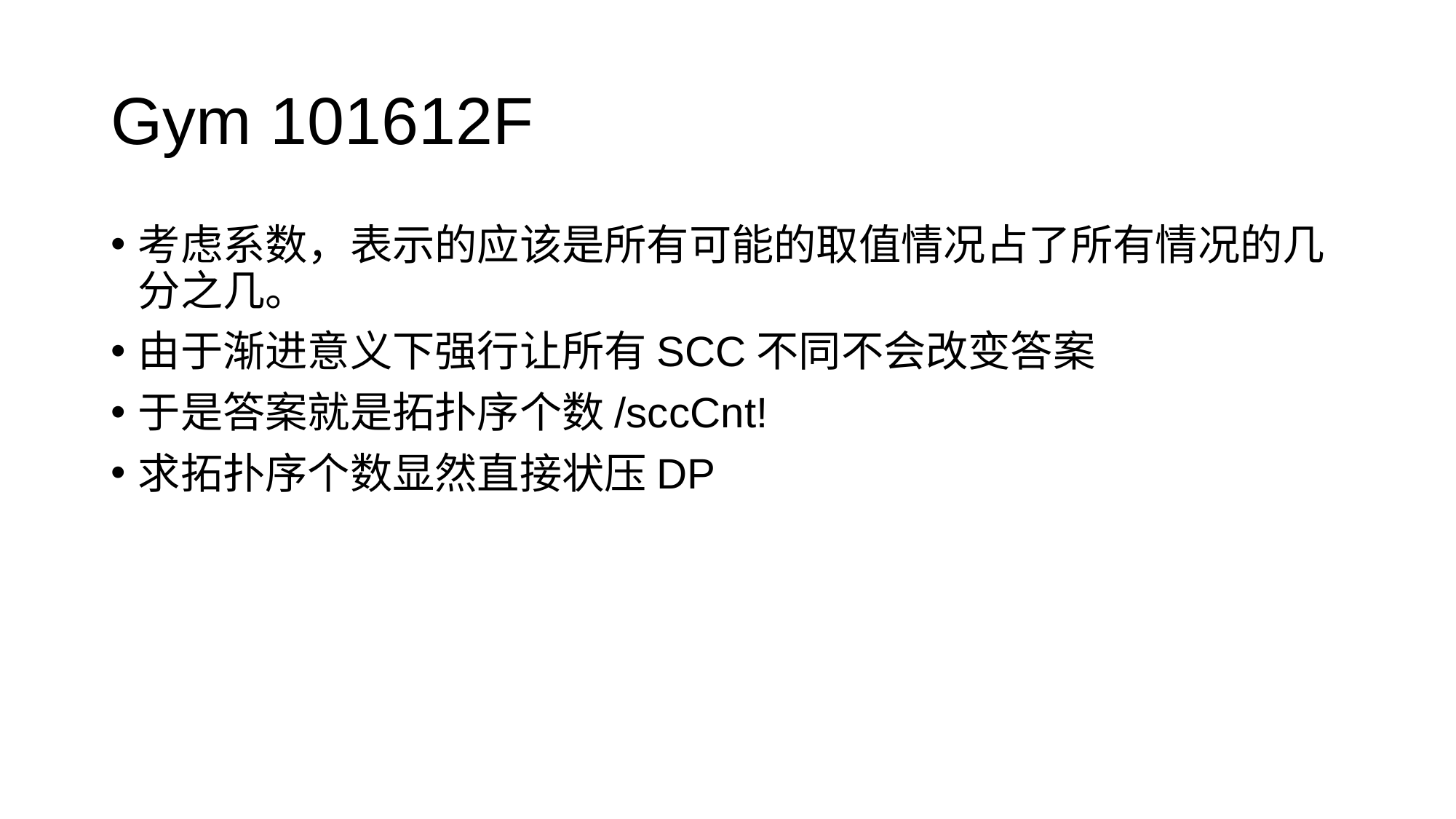

# Gym 101612F
考虑系数，表示的应该是所有可能的取值情况占了所有情况的几分之几。
由于渐进意义下强行让所有SCC不同不会改变答案
于是答案就是拓扑序个数/sccCnt!
求拓扑序个数显然直接状压DP